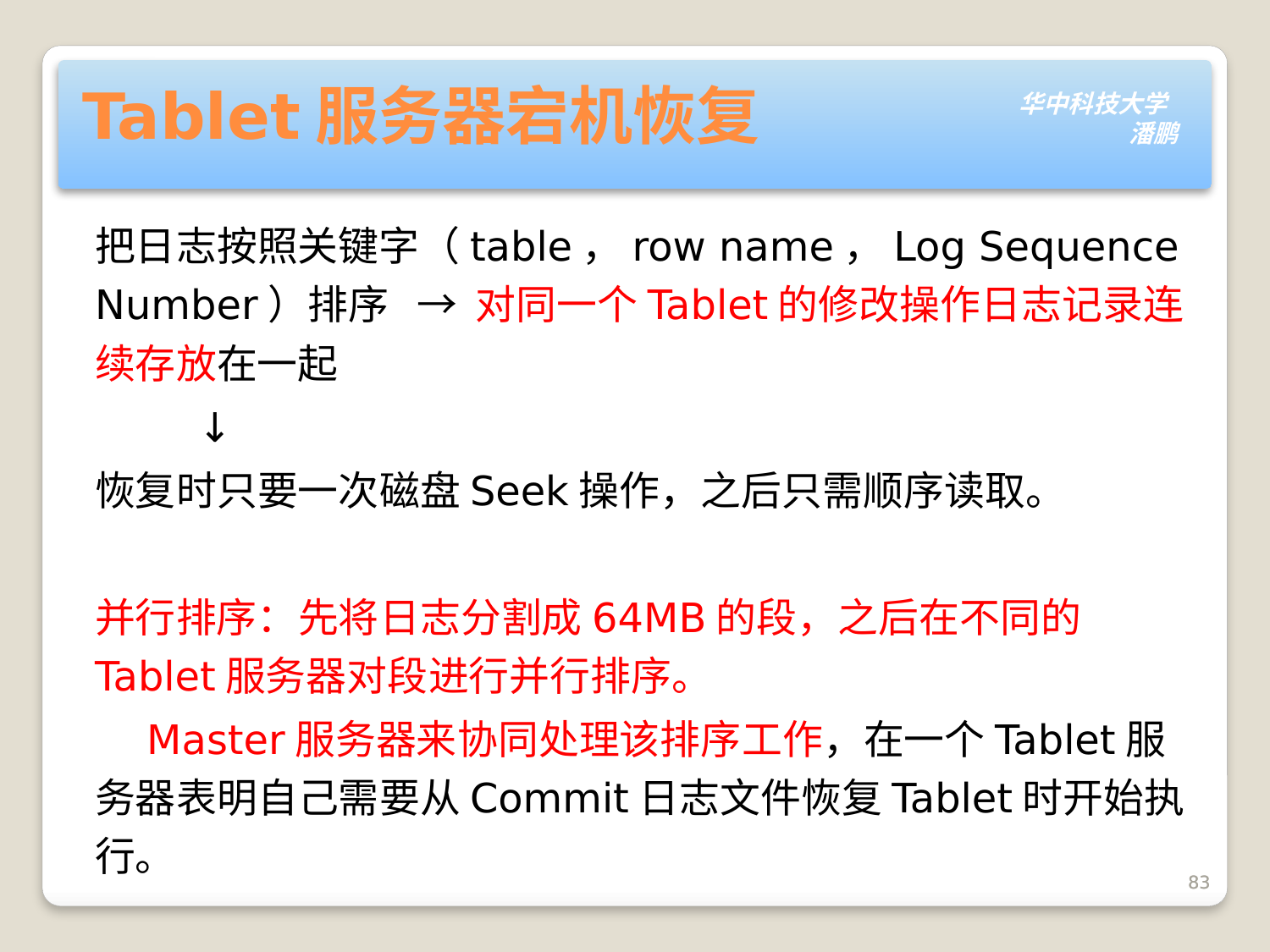

# Tablet服务器宕机恢复
把日志按照关键字（table，row name，Log Sequence Number）排序   →  对同一个Tablet的修改操作日志记录连续存放在一起
        ↓
恢复时只要一次磁盘Seek操作，之后只需顺序读取。

并行排序：先将日志分割成64MB的段，之后在不同的Tablet服务器对段进行并行排序。
    Master服务器来协同处理该排序工作，在一个Tablet服务器表明自己需要从Commit日志文件恢复Tablet时开始执行。
83
83